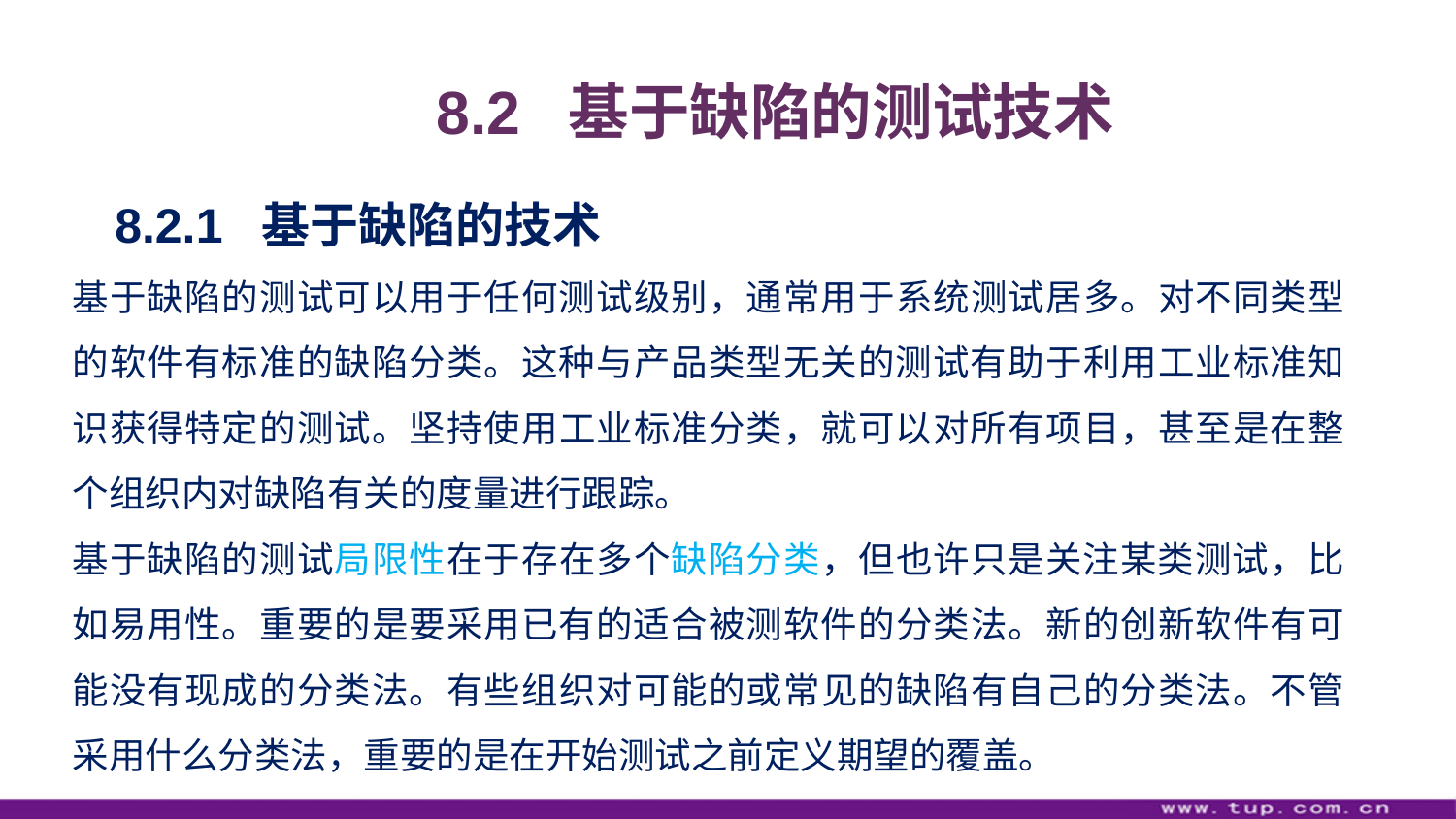

8.2  基于缺陷的测试技术

8.2.1  基于缺陷的技术
基于缺陷的测试可以用于任何测试级别，通常用于系统测试居多。对不同类型的软件有标准的缺陷分类。这种与产品类型无关的测试有助于利用工业标准知识获得特定的测试。坚持使用工业标准分类，就可以对所有项目，甚至是在整个组织内对缺陷有关的度量进行跟踪。
基于缺陷的测试局限性在于存在多个缺陷分类，但也许只是关注某类测试，比如易用性。重要的是要采用已有的适合被测软件的分类法。新的创新软件有可能没有现成的分类法。有些组织对可能的或常见的缺陷有自己的分类法。不管采用什么分类法，重要的是在开始测试之前定义期望的覆盖。